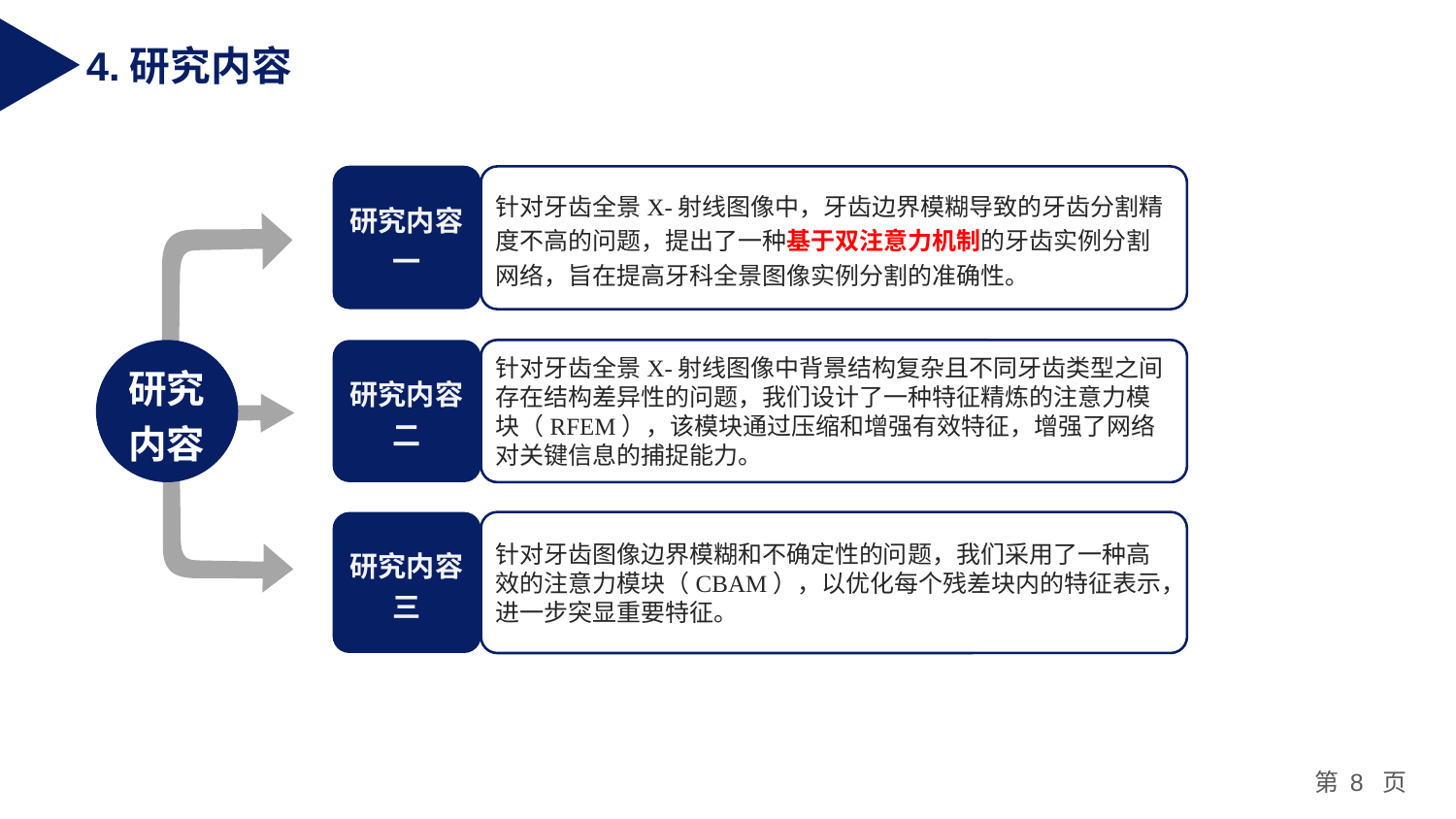

4.研究内容
研究内容一
针对牙齿全景X-射线图像中，牙齿边界模糊导致的牙齿分割精度不高的问题，提出了一种基于双注意力机制的牙齿实例分割网络，旨在提高牙科全景图像实例分割的准确性。

研究内容
研究内容二
针对牙齿全景X-射线图像中背景结构复杂且不同牙齿类型之间存在结构差异性的问题，我们设计了一种特征精炼的注意力模块（RFEM），该模块通过压缩和增强有效特征，增强了网络对关键信息的捕捉能力。

研究内容三
针对牙齿图像边界模糊和不确定性的问题，我们采用了一种高效的注意力模块（CBAM），以优化每个残差块内的特征表示，进一步突显重要特征。